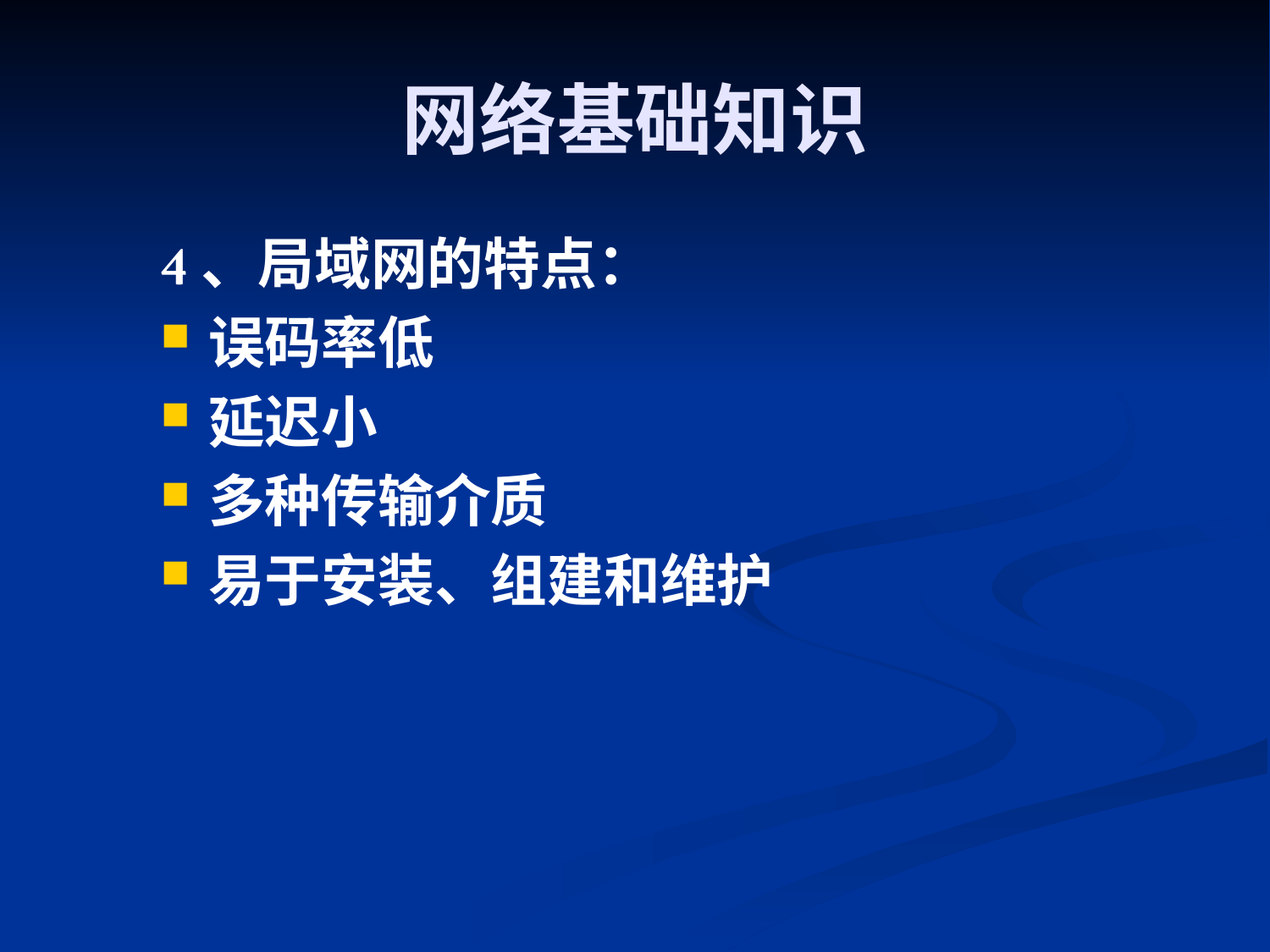

# 网络基础知识
4、局域网的特点：
误码率低
延迟小
多种传输介质
易于安装、组建和维护